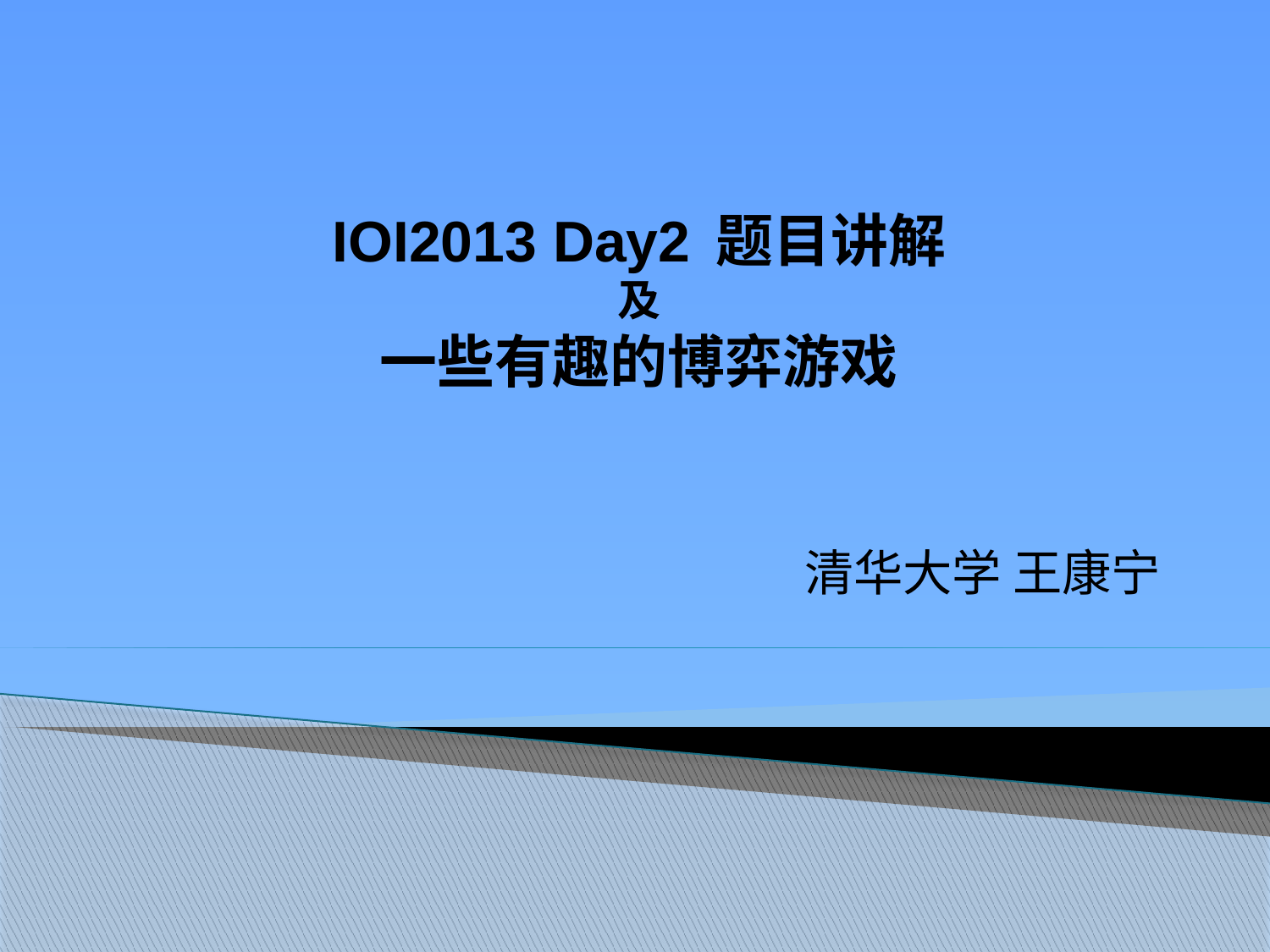

# IOI2013 Day2 题目讲解 及 一些有趣的博弈游戏
清华大学 王康宁